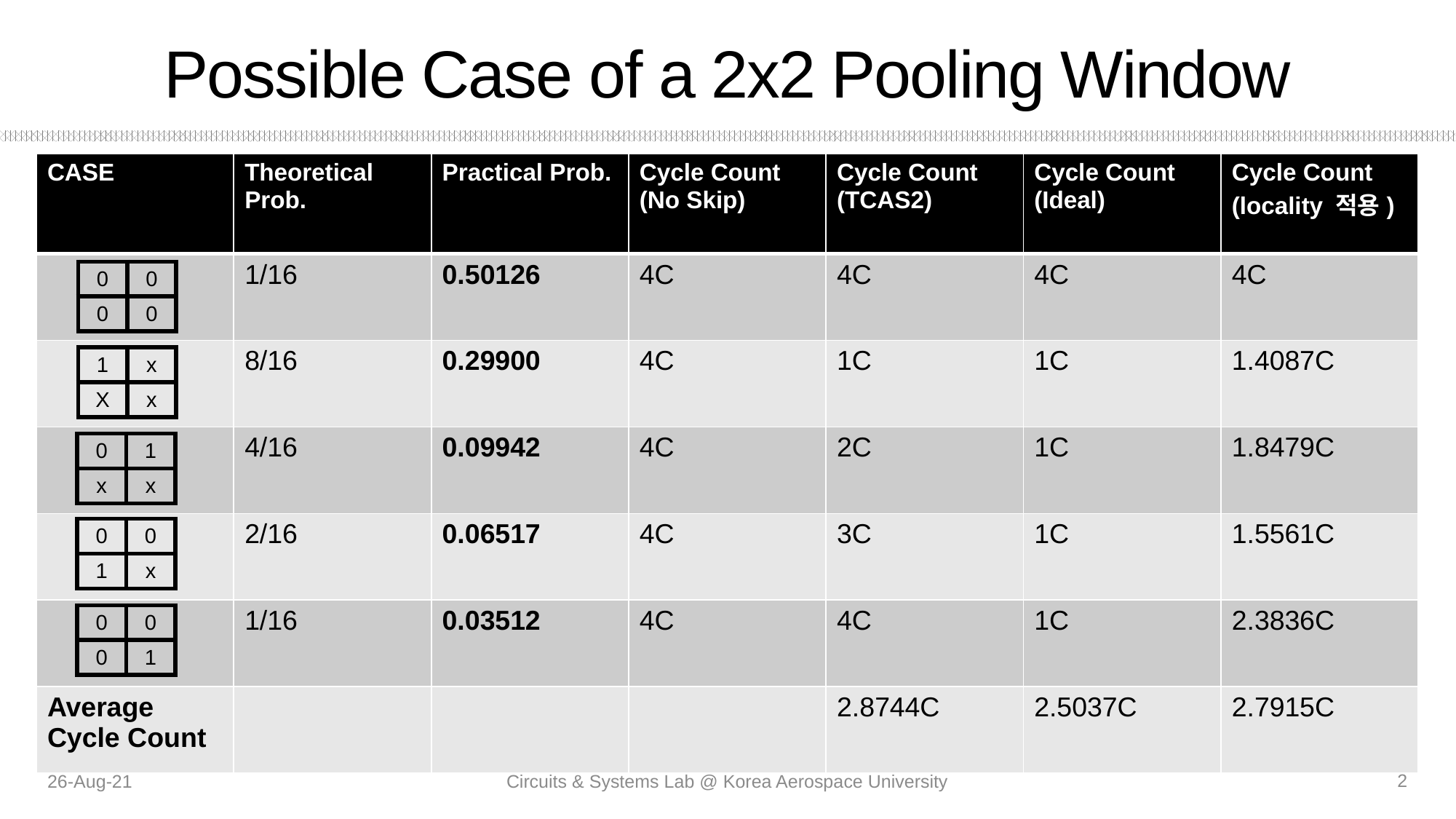

# Possible Case of a 2x2 Pooling Window
| CASE | Theoretical Prob. | Practical Prob. | Cycle Count (No Skip) | Cycle Count (TCAS2) | Cycle Count (Ideal) | Cycle Count (locality 적용) |
| --- | --- | --- | --- | --- | --- | --- |
|  | 1/16 | 0.50126 | 4C | 4C | 4C | 4C |
|  | 8/16 | 0.29900 | 4C | 1C | 1C | 1.4087C |
|  | 4/16 | 0.09942 | 4C | 2C | 1C | 1.8479C |
|  | 2/16 | 0.06517 | 4C | 3C | 1C | 1.5561C |
|  | 1/16 | 0.03512 | 4C | 4C | 1C | 2.3836C |
| Average Cycle Count |  |  |  | 2.8744C | 2.5037C | 2.7915C |
| 0 | 0 |
| --- | --- |
| 0 | 0 |
| 1 | x |
| --- | --- |
| X | x |
| 0 | 1 |
| --- | --- |
| x | x |
| 0 | 0 |
| --- | --- |
| 1 | x |
| 0 | 0 |
| --- | --- |
| 0 | 1 |
2
26-Aug-21
Circuits & Systems Lab @ Korea Aerospace University